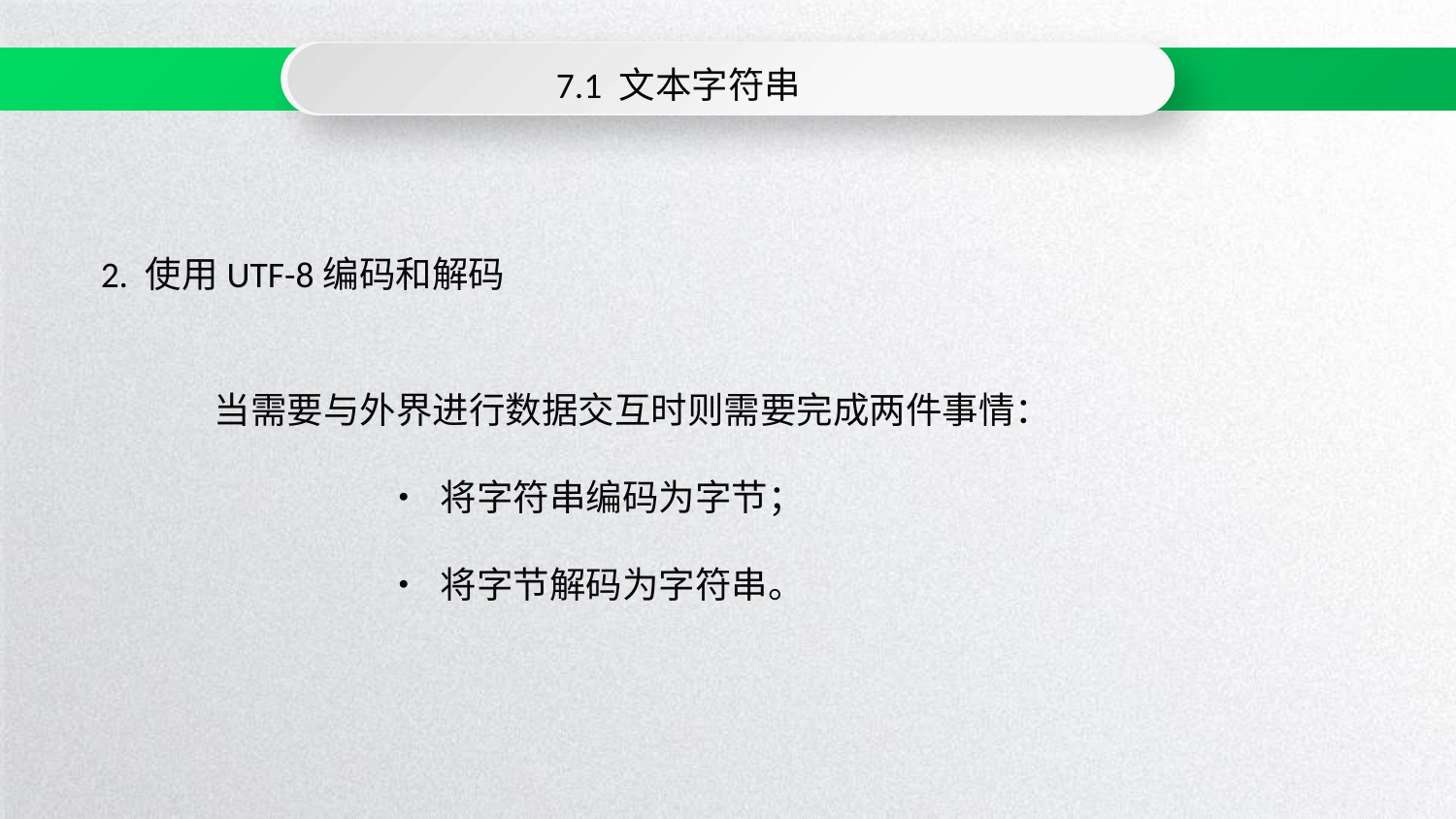

7.1 文本字符串

2. 使用UTF-8编码和解码

          当需要与外界进行数据交互时则需要完成两件事情：

                                • 将字符串编码为字节；

                                • 将字节解码为字符串。